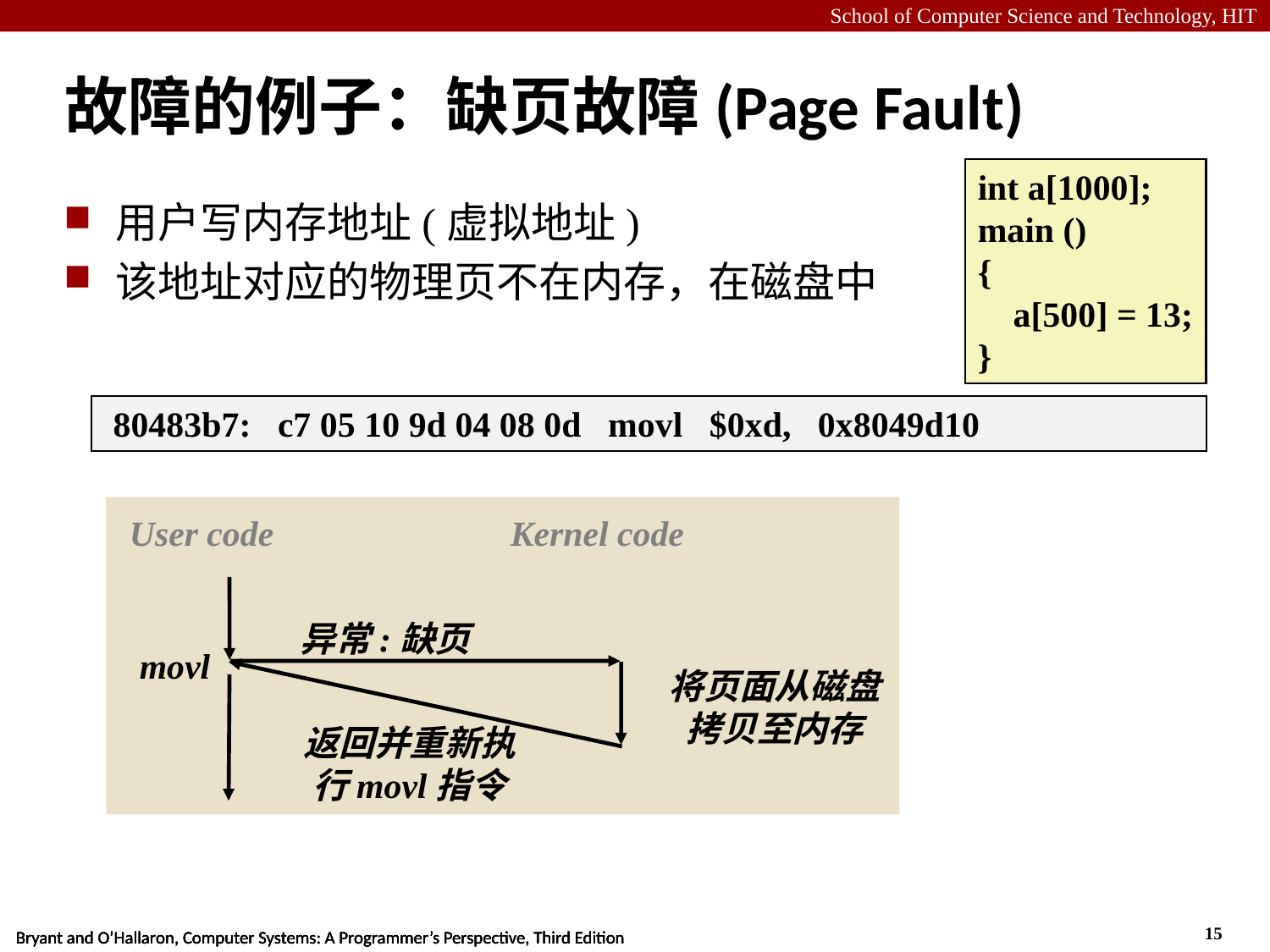

# 故障的例子：缺页故障(Page Fault)
int a[1000];
main ()
{
    a[500] = 13;
}
用户写内存地址(虚拟地址)
该地址对应的物理页不在内存，在磁盘中

 80483b7:   c7 05 10 9d 04 08 0d   movl   $0xd,   0x8049d10

User code
Kernel code

异常:缺页
movl
将页面从磁盘拷贝至内存

返回并重新执行movl指令